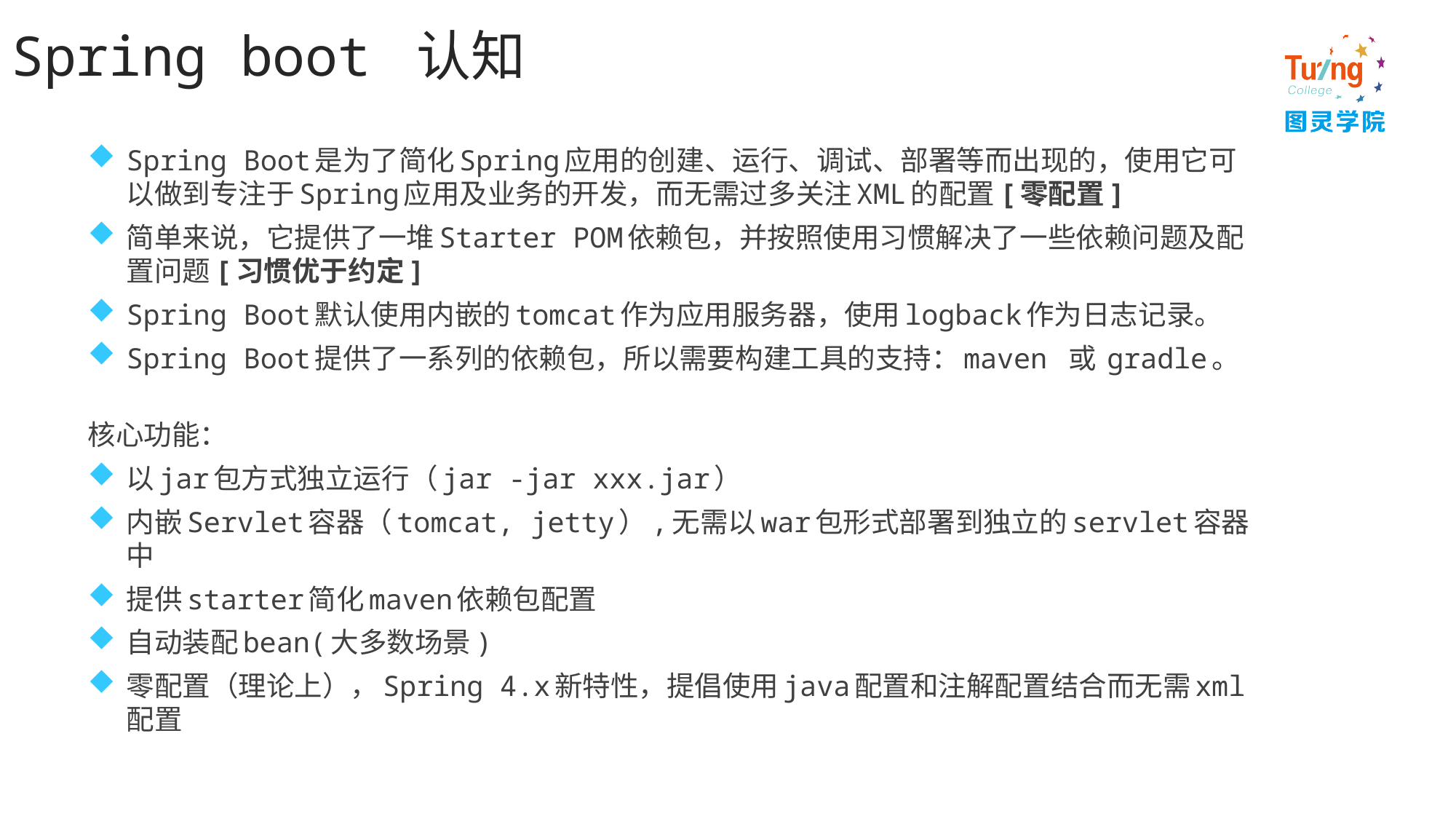

# Spring boot 认知
Spring Boot是为了简化Spring应用的创建、运行、调试、部署等而出现的，使用它可以做到专注于Spring应用及业务的开发，而无需过多关注XML的配置[零配置]
简单来说，它提供了一堆Starter POM依赖包，并按照使用习惯解决了一些依赖问题及配置问题[习惯优于约定]
Spring Boot默认使用内嵌的tomcat作为应用服务器，使用logback作为日志记录。
Spring Boot提供了一系列的依赖包，所以需要构建工具的支持：maven 或 gradle。
核心功能：
以jar包方式独立运行（jar -jar xxx.jar）
内嵌Servlet容器（tomcat, jetty）,无需以war包形式部署到独立的servlet容器中
提供starter简化maven依赖包配置
自动装配bean(大多数场景)
零配置（理论上），Spring 4.x新特性，提倡使用java配置和注解配置结合而无需xml配置